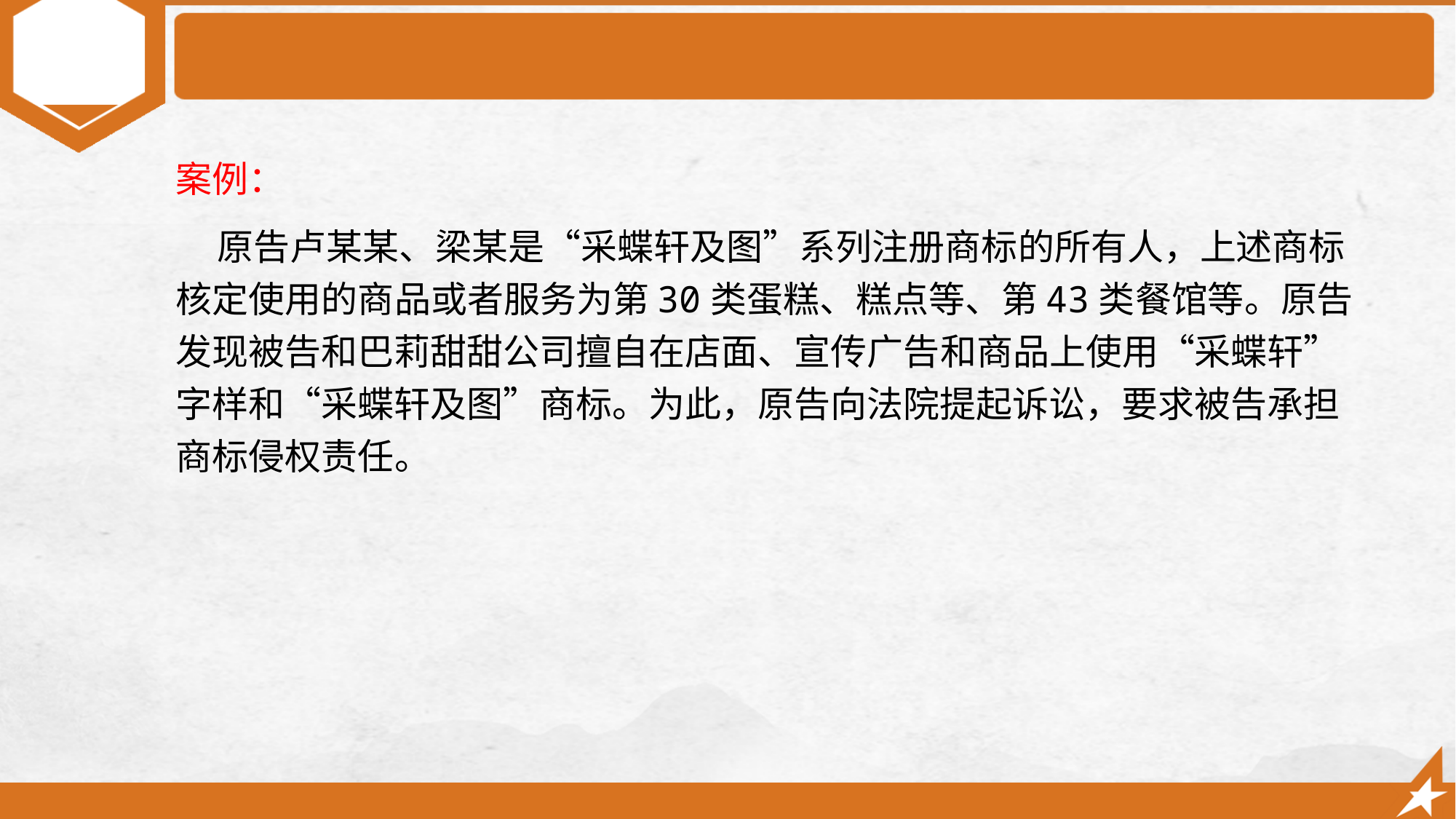

案例：
    原告卢某某、梁某是“采蝶轩及图”系列注册商标的所有人，上述商标核定使用的商品或者服务为第30类蛋糕、糕点等、第43类餐馆等。原告发现被告和巴莉甜甜公司擅自在店面、宣传广告和商品上使用“采蝶轩”字样和“采蝶轩及图”商标。为此，原告向法院提起诉讼，要求被告承担商标侵权责任。